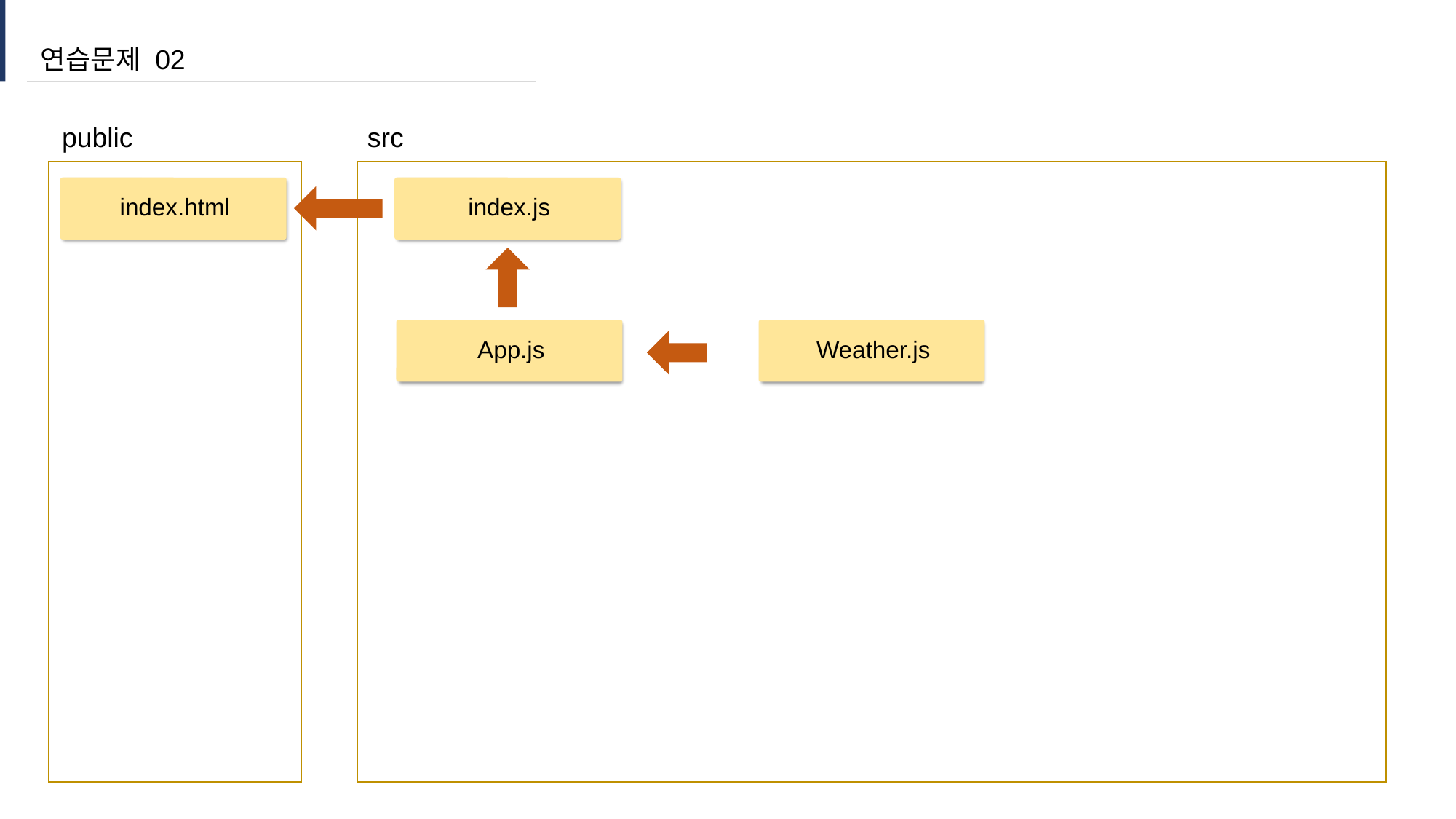

연습문제 02
public
src

index.html

index.js

App.js

Weather.js